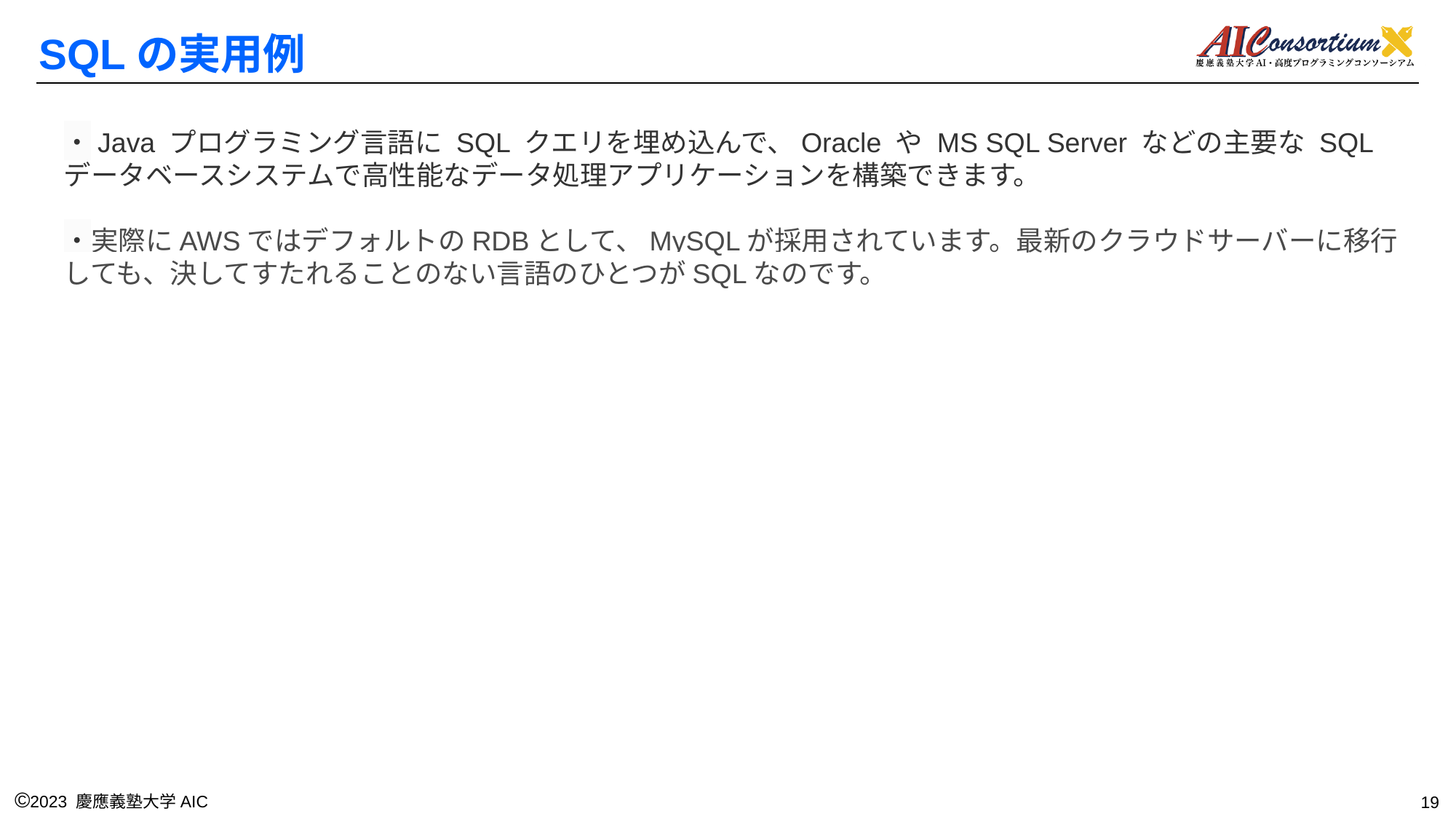

# SQLの実用例
・Java プログラミング言語に SQL クエリを埋め込んで、Oracle や MS SQL Server などの主要な SQL データベースシステムで高性能なデータ処理アプリケーションを構築できます。

・実際にAWSではデフォルトのRDBとして、MySQLが採用されています。最新のクラウドサーバーに移行しても、決してすたれることのない言語のひとつがSQLなのです。
19